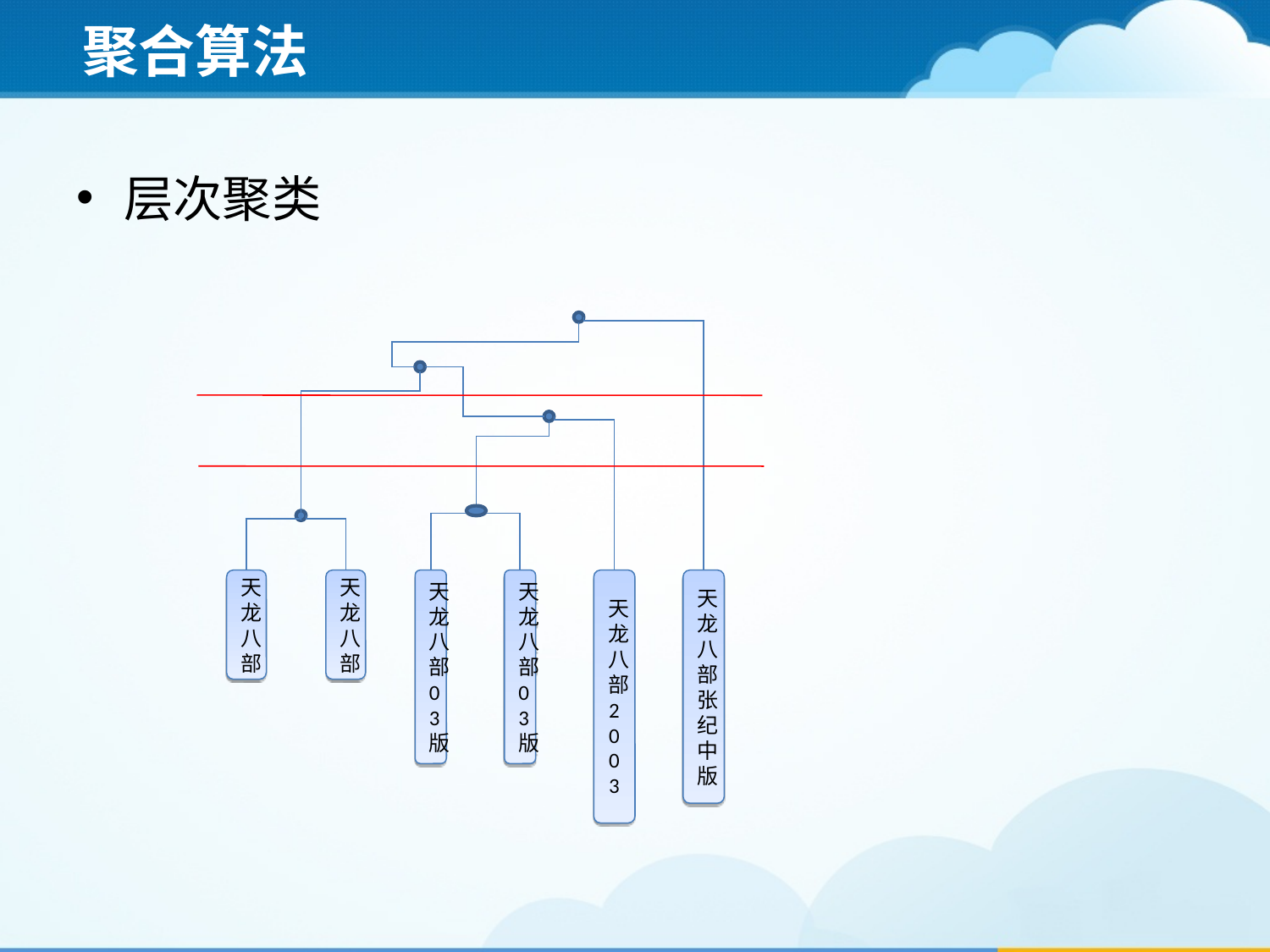

# 聚合算法
层次聚类

天龙八部
天龙八部
天龙八部03版
天龙八部03版
天龙八部
2003
天龙八部张纪中版